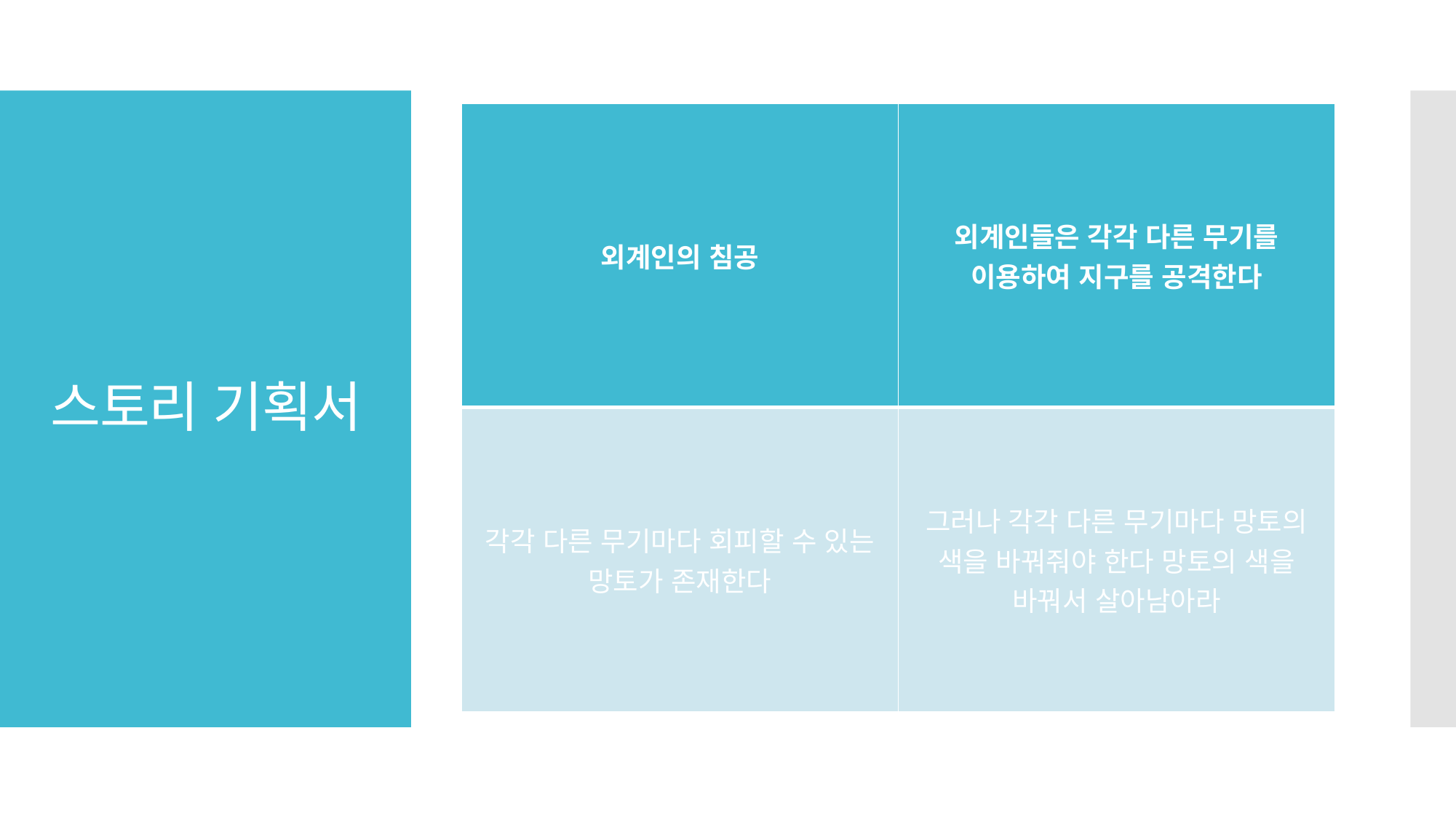

| 외계인의 침공 | 외계인들은 각각 다른 무기를 이용하여 지구를 공격한다 |
| --- | --- |
| 각각 다른 무기마다 회피할 수 있는 망토가 존재한다 | 그러나 각각 다른 무기마다 망토의 색을 바꿔줘야 한다 망토의 색을 바꿔서 살아남아라 |
# 스토리 기획서